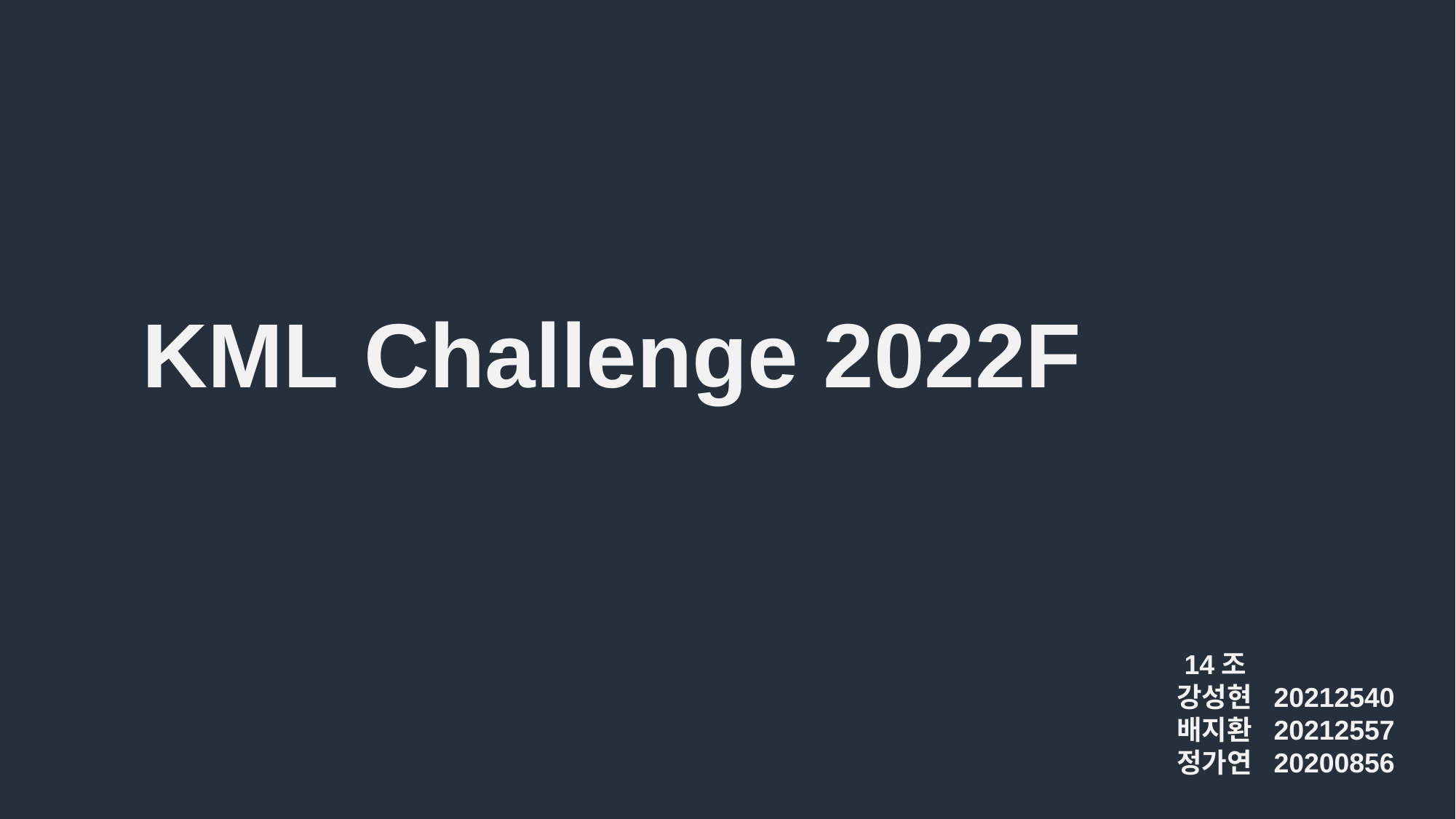

KML Challenge 2022F

 14조
강성현  20212540
배지환  20212557
정가연  20200856